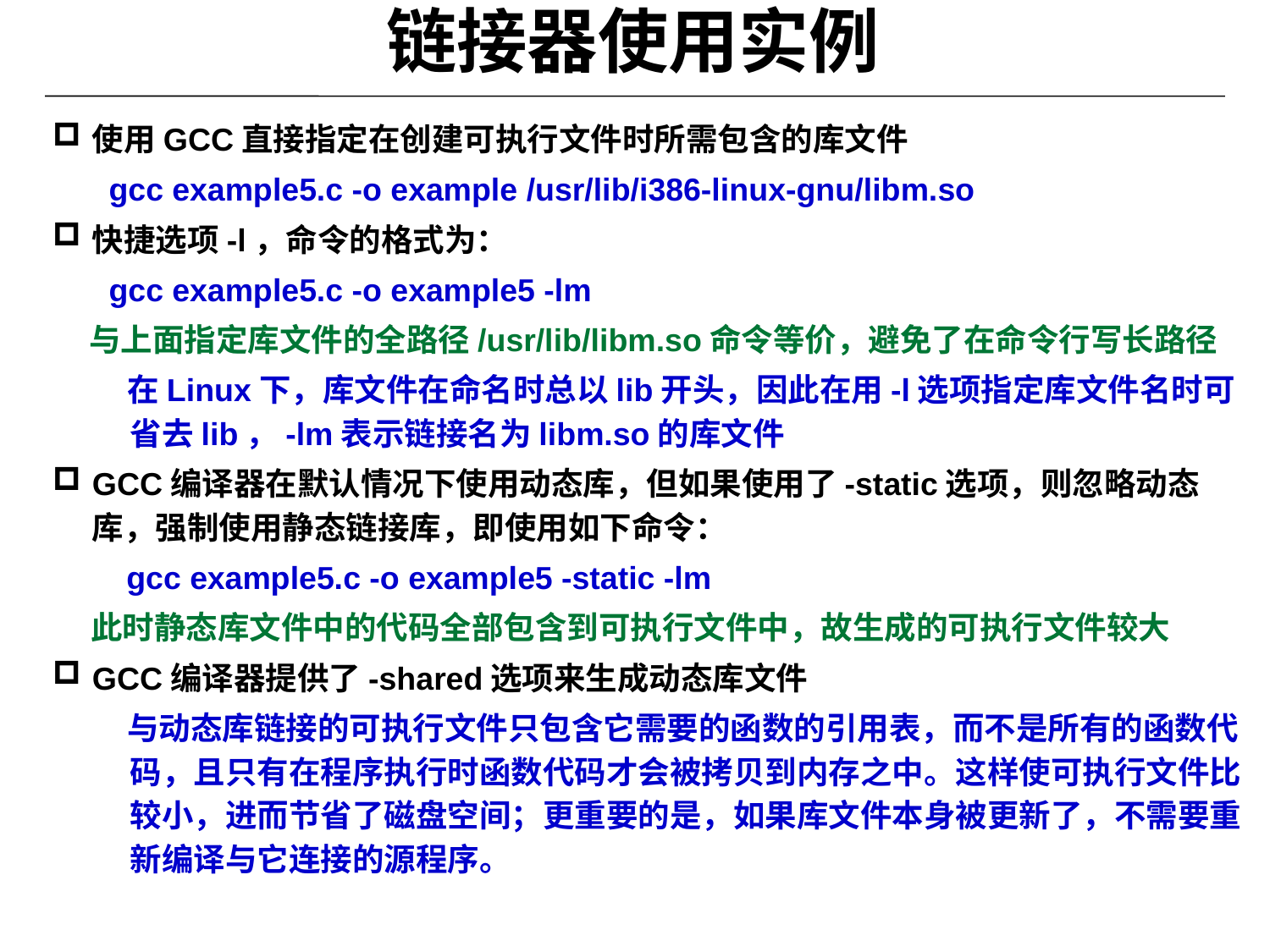

# 链接器使用实例
使用GCC直接指定在创建可执行文件时所需包含的库文件
  gcc example5.c -o example /usr/lib/i386-linux-gnu/libm.so
快捷选项-l，命令的格式为：
  gcc example5.c -o example5 -lm
    与上面指定库文件的全路径/usr/lib/libm.so命令等价，避免了在命令行写长路径
    在Linux下，库文件在命名时总以lib开头，因此在用-l选项指定库文件名时可省去lib，-lm表示链接名为libm.so的库文件
GCC编译器在默认情况下使用动态库，但如果使用了-static选项，则忽略动态库，强制使用静态链接库，即使用如下命令：
    gcc example5.c -o example5 -static -lm
此时静态库文件中的代码全部包含到可执行文件中，故生成的可执行文件较大
GCC编译器提供了-shared选项来生成动态库文件
    与动态库链接的可执行文件只包含它需要的函数的引用表，而不是所有的函数代码，且只有在程序执行时函数代码才会被拷贝到内存之中。这样使可执行文件比较小，进而节省了磁盘空间；更重要的是，如果库文件本身被更新了，不需要重新编译与它连接的源程序。